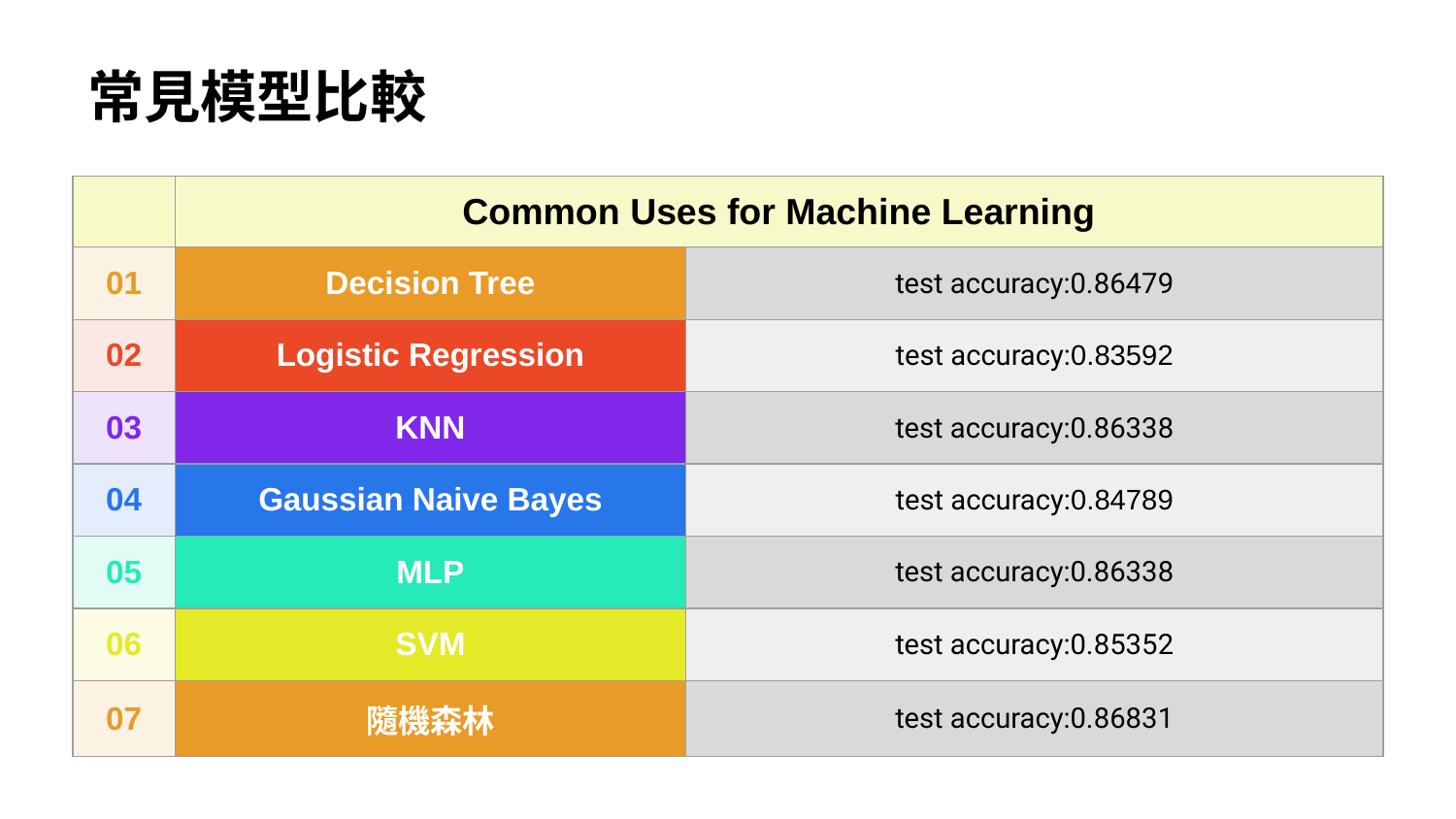

# 常見模型比較
|  | Common Uses for Machine Learning |  |
| --- | --- | --- |
| 01 | Decision Tree | test accuracy:0.86479 |
| 02 | Logistic Regression | test accuracy:0.83592 |
| 03 | KNN | test accuracy:0.86338 |
| 04 | Gaussian Naive Bayes | test accuracy:0.84789 |
| 05 | MLP | test accuracy:0.86338 |
| 06 | SVM | test accuracy:0.85352 |
| 07 | 隨機森林 | test accuracy:0.86831 |